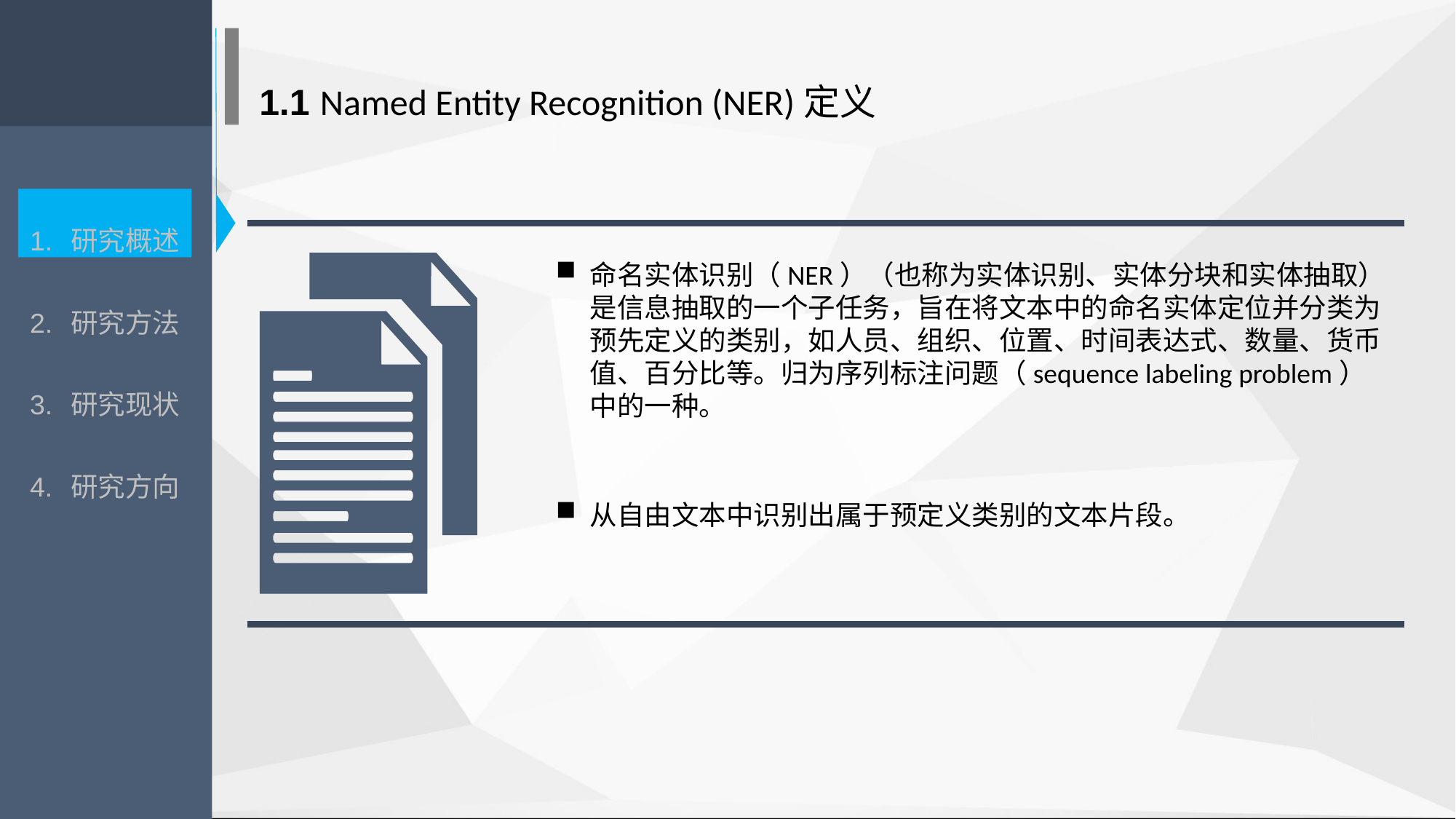

1.1 Named Entity Recognition (NER)定义

研究概述
研究方法
研究现状
研究方向

命名实体识别（NER）（也称为实体识别、实体分块和实体抽取）是信息抽取的一个子任务，旨在将文本中的命名实体定位并分类为预先定义的类别，如人员、组织、位置、时间表达式、数量、货币值、百分比等。归为序列标注问题（sequence labeling problem）中的一种。

从自由文本中识别出属于预定义类别的文本片段。